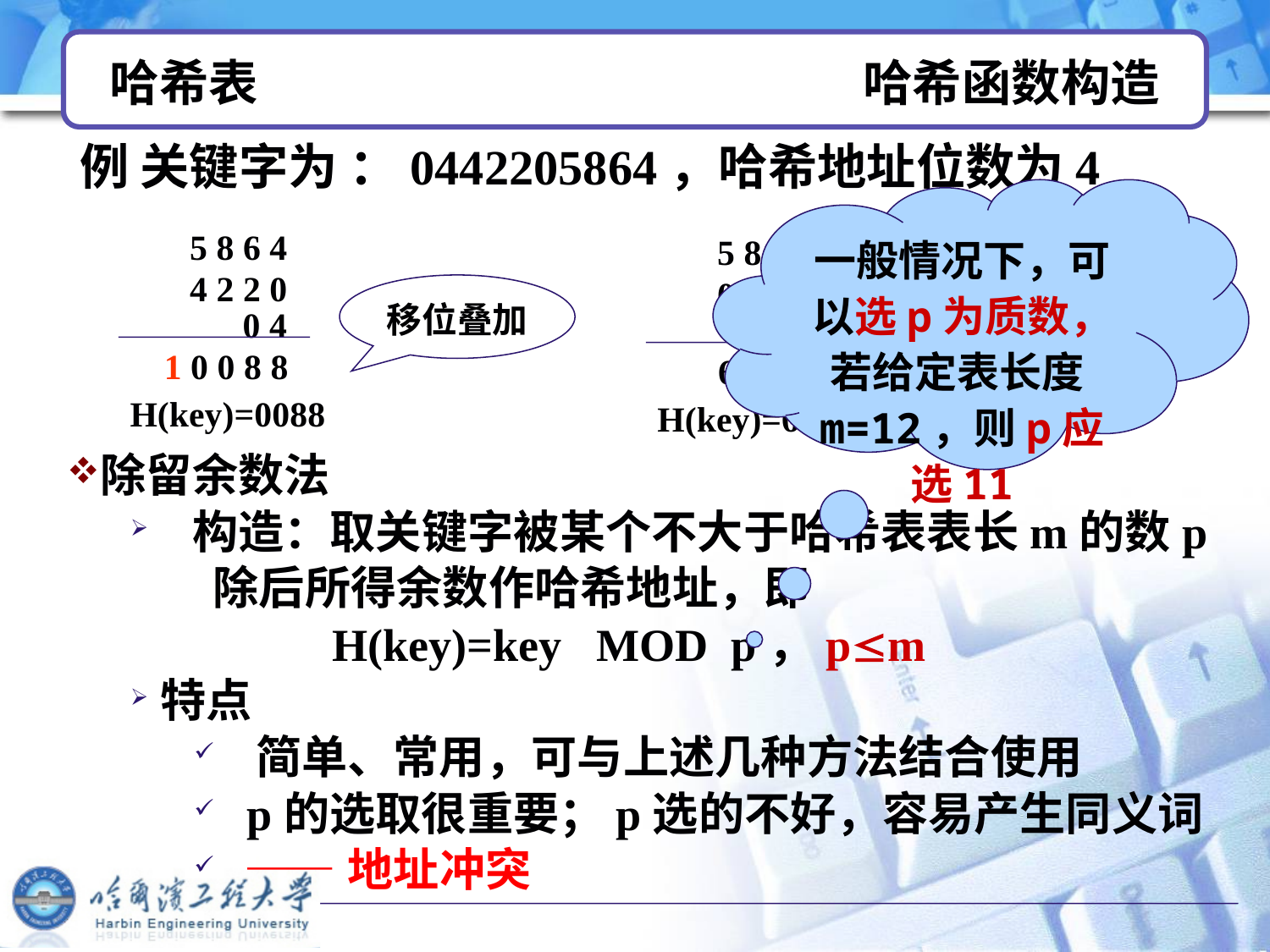

# 哈希表                                                      哈希函数构造
例 关键字为 ：0442205864，哈希地址位数为4
一般情况下，可以选p为质数，若给定表长度m=12，则p应选11
5 8 6 4
4 2 2 0
移位叠加
0 4
1 0 0 8 8

H(key)=0088
5 8 6 4
0 2 2 4
间界叠加
0 4
   6 0 9 2

H(key)=6092
除留余数法
  构造：取关键字被某个不大于哈希表表长m的数p
    除后所得余数作哈希地址，即
               H(key)=key   MOD  p，p≤m
特点
  简单、常用，可与上述几种方法结合使用
  p的选取很重要；p选的不好，容易产生同义词
  ——地址冲突